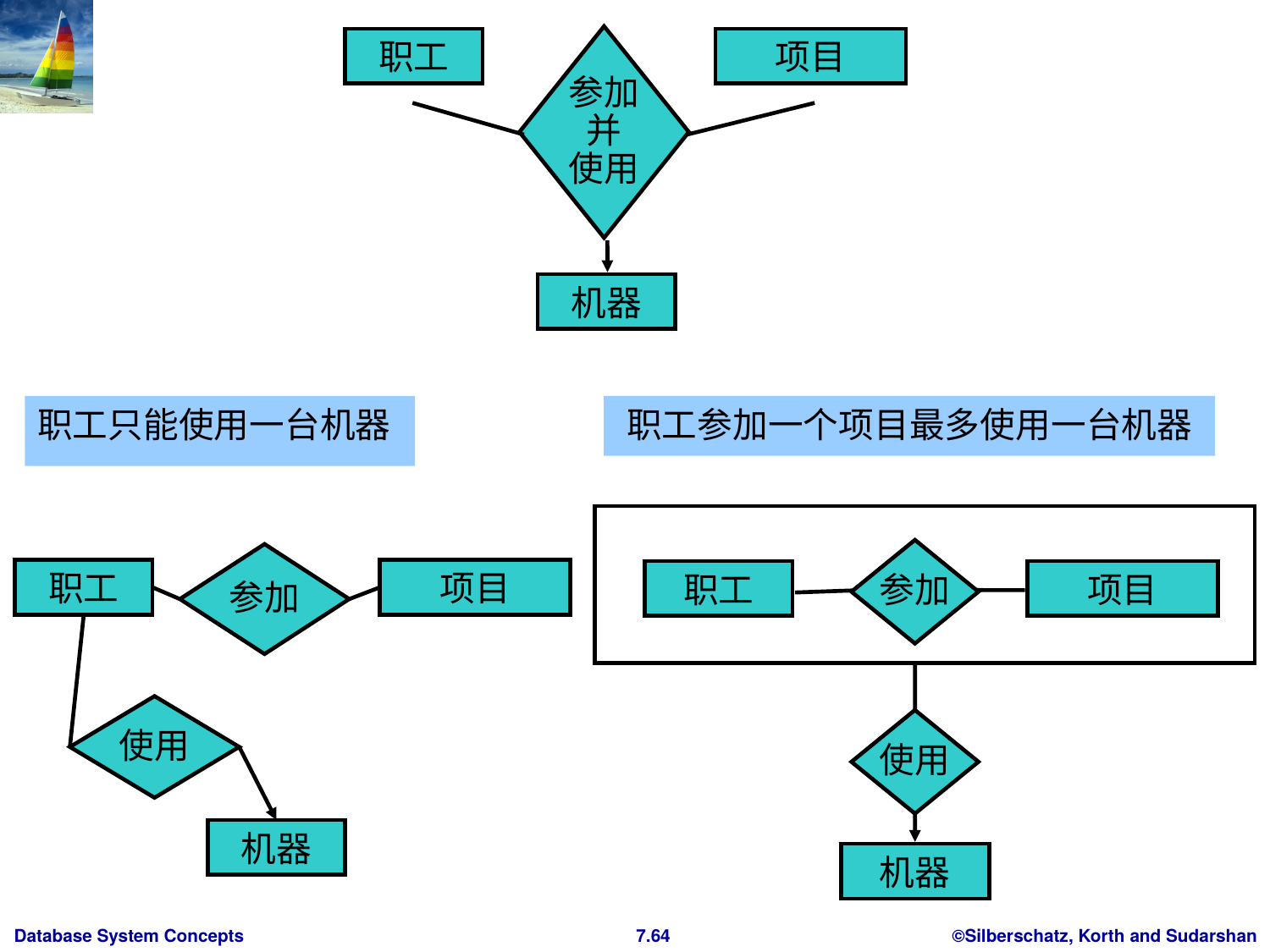

参加
并
使用
职工
项目

机器
职工参加一个项目最多使用一台机器
职工只能使用一台机器

参加
职工
项目

使用

机器
参加
职工
项目
使用
机器